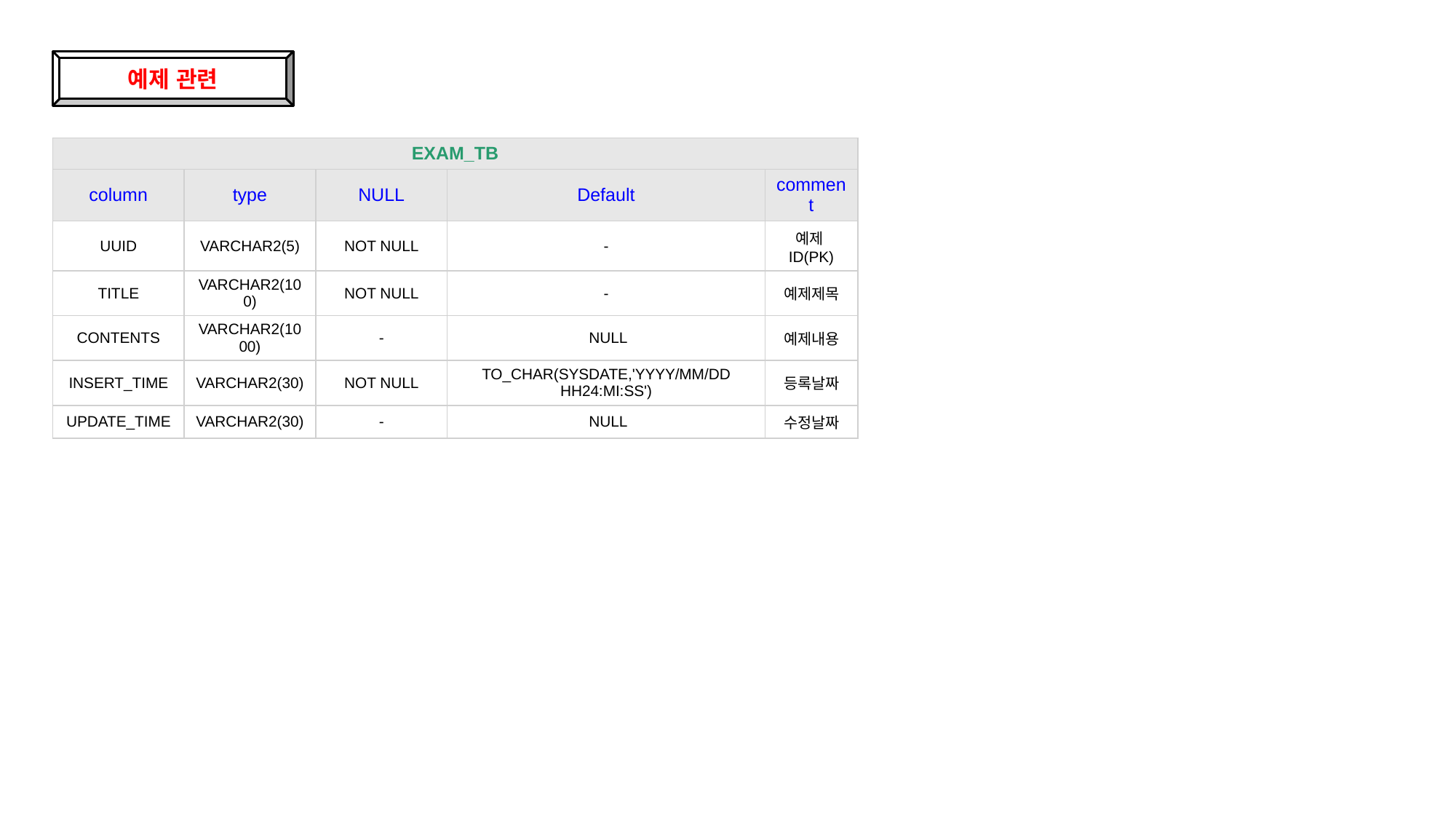

예제 관련
| EXAM\_TB |  |  |  |  |
| --- | --- | --- | --- | --- |
| column | type | NULL | Default | comment |
| UUID | VARCHAR2(5) | NOT NULL | - | 예제ID(PK) |
| TITLE | VARCHAR2(100) | NOT NULL | - | 예제제목 |
| CONTENTS | VARCHAR2(1000) | - | NULL | 예제내용 |
| INSERT\_TIME | VARCHAR2(30) | NOT NULL | TO\_CHAR(SYSDATE,'YYYY/MM/DD HH24:MI:SS') | 등록날짜 |
| UPDATE\_TIME | VARCHAR2(30) | - | NULL | 수정날짜 |